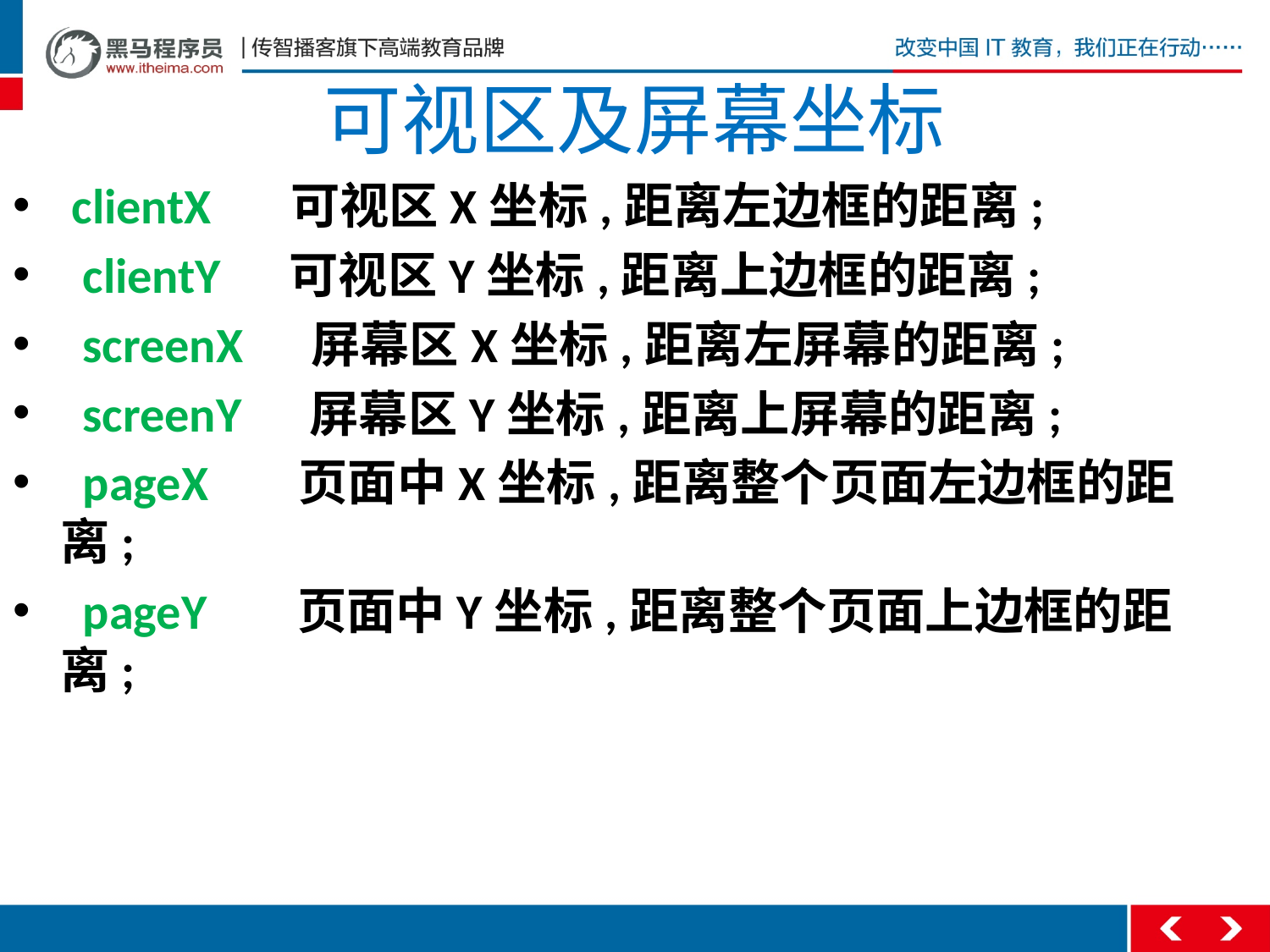

# 可视区及屏幕坐标
 clientX      可视区X坐标,距离左边框的距离;
  clientY     可视区Y坐标,距离上边框的距离;
  screenX     屏幕区X坐标,距离左屏幕的距离;
  screenY     屏幕区Y坐标,距离上屏幕的距离;
  pageX       页面中X坐标,距离整个页面左边框的距离;
  pageY       页面中Y坐标,距离整个页面上边框的距离;